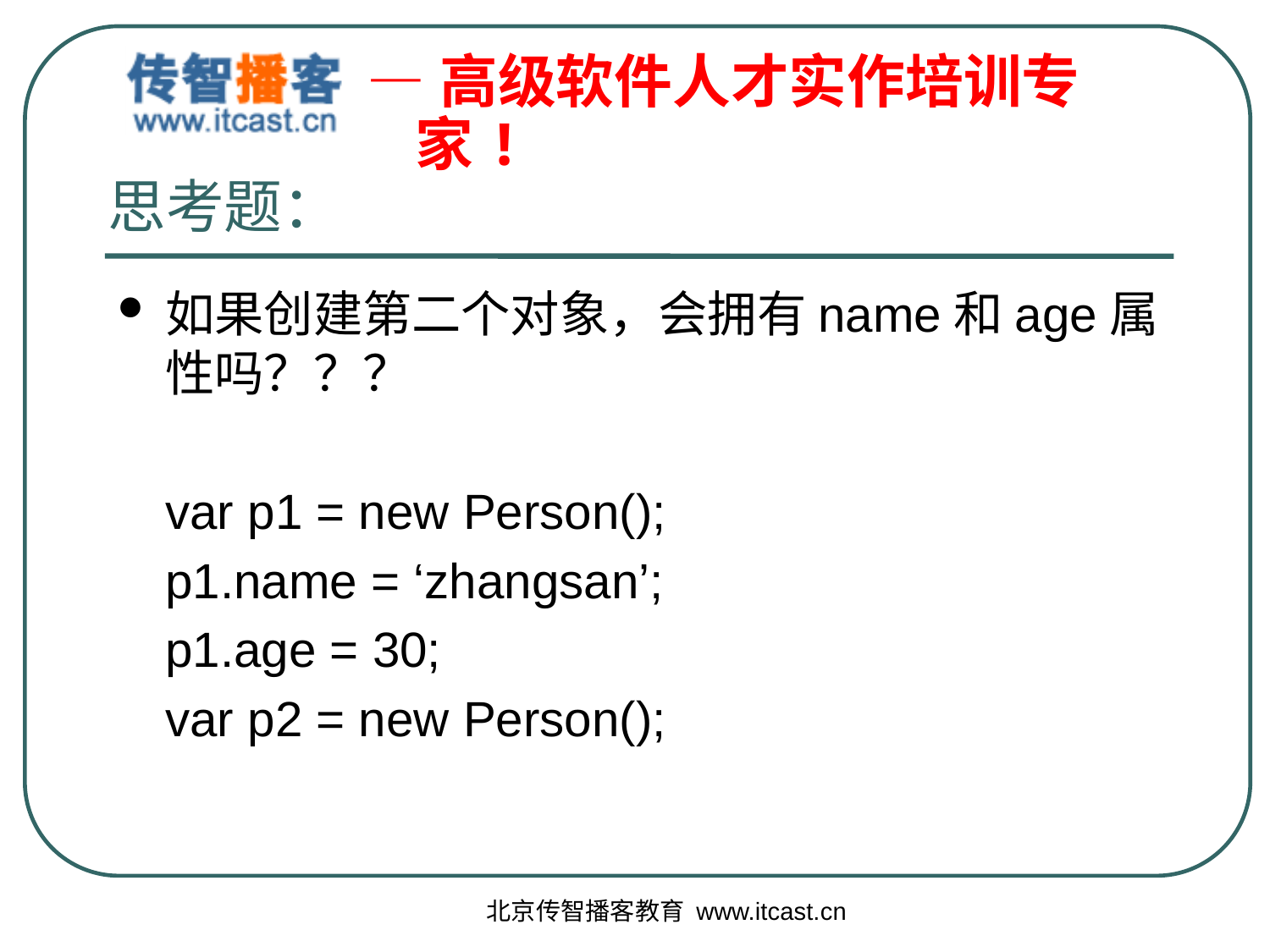

# 思考题：
如果创建第二个对象，会拥有name和age属性吗？？？

	var p1 = new Person();
	p1.name = ‘zhangsan’;
	p1.age = 30;
	var p2 = new Person();
北京传智播客教育 www.itcast.cn